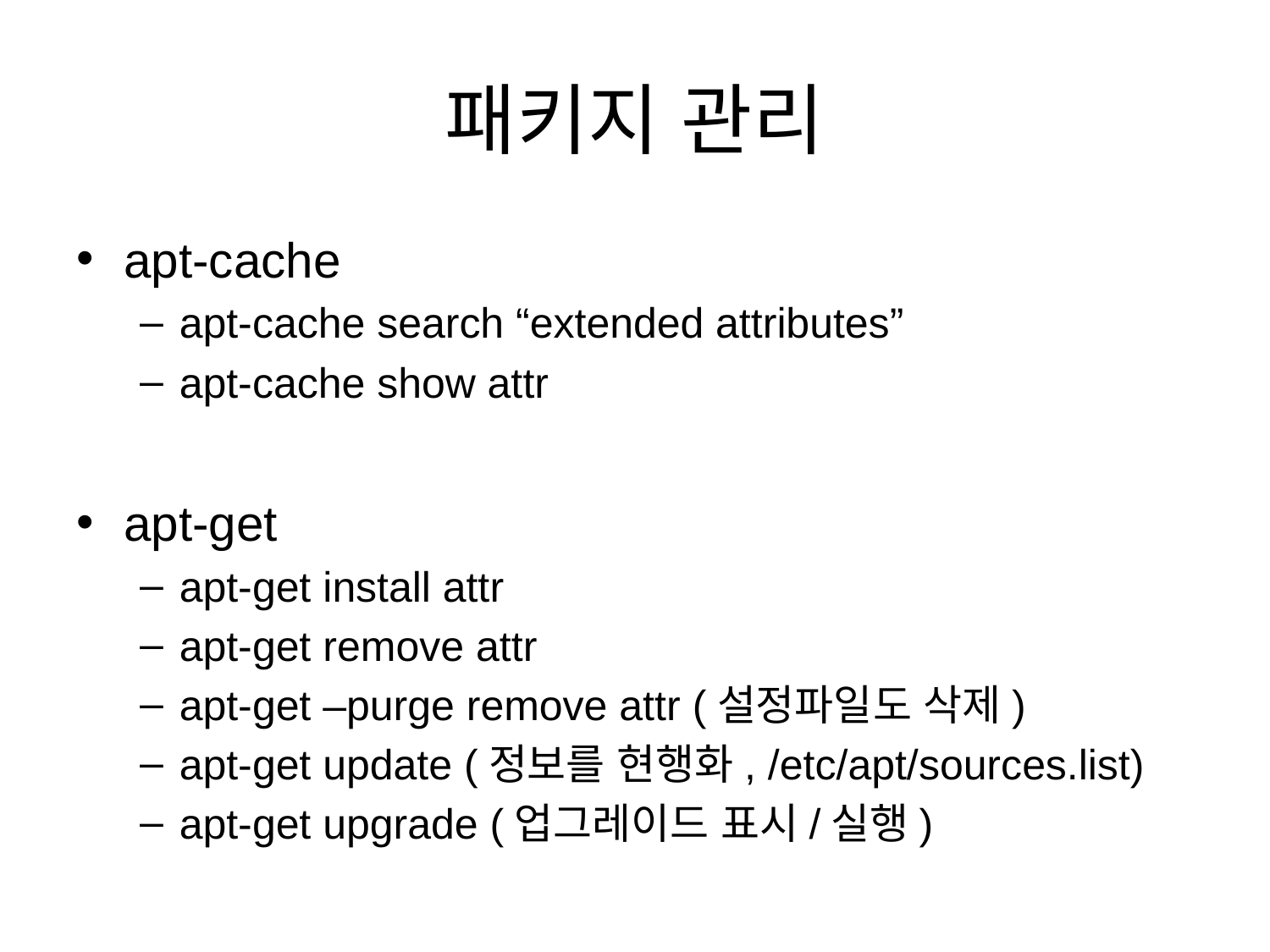

# 패키지 관리
apt-cache
apt-cache search “extended attributes”
apt-cache show attr

apt-get
apt-get install attr
apt-get remove attr
apt-get –purge remove attr (설정파일도 삭제)
apt-get update (정보를 현행화, /etc/apt/sources.list)
apt-get upgrade (업그레이드 표시/실행)